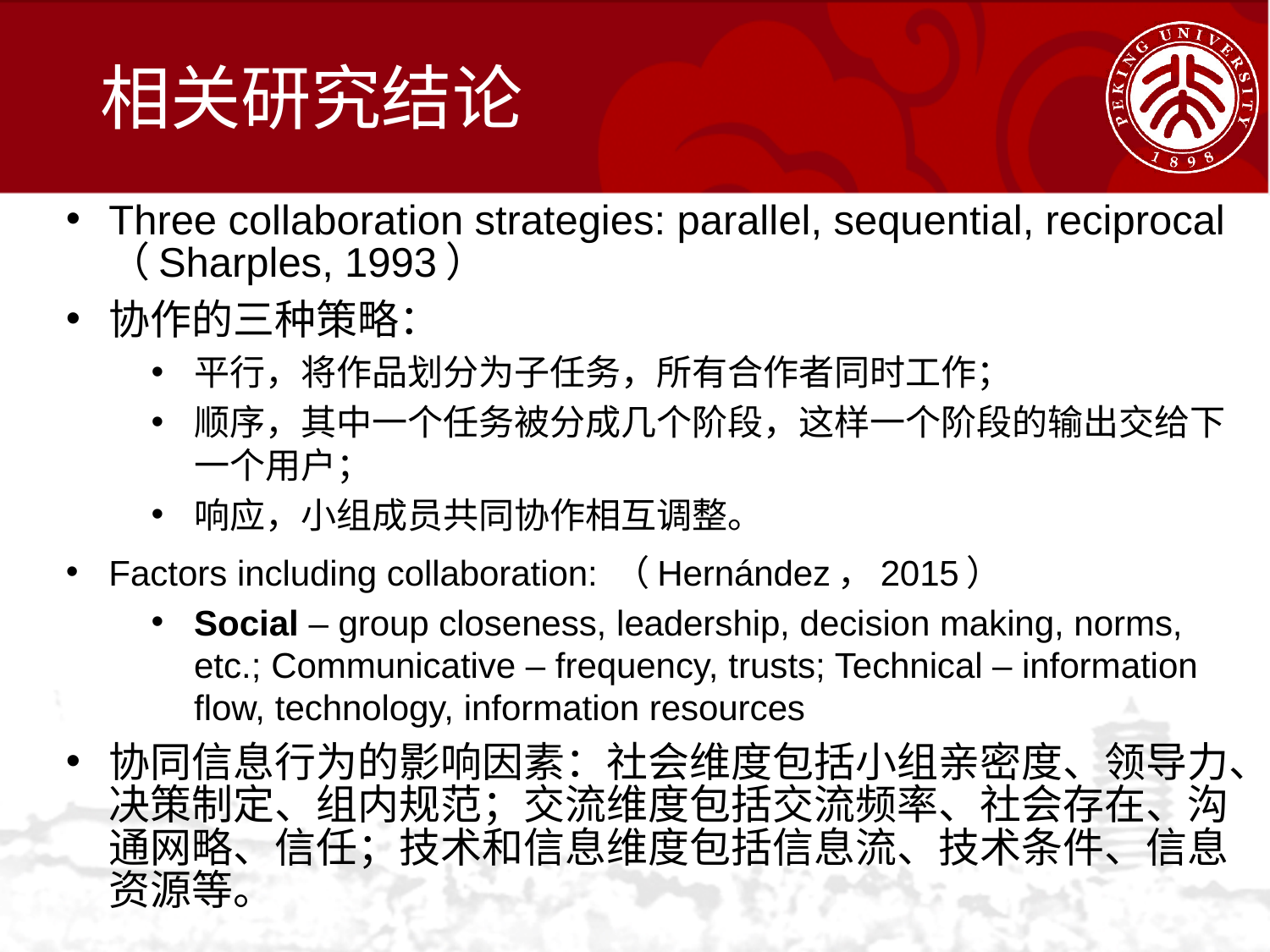

# 相关研究结论
Three collaboration strategies: parallel, sequential, reciprocal （Sharples, 1993）
协作的三种策略：
平行，将作品划分为子任务，所有合作者同时工作；
顺序，其中一个任务被分成几个阶段，这样一个阶段的输出交给下一个用户；
响应，小组成员共同协作相互调整。
Factors including collaboration: （Hernández，2015）
Social – group closeness, leadership, decision making, norms, etc.; Communicative – frequency, trusts; Technical – information flow, technology, information resources
协同信息行为的影响因素：社会维度包括小组亲密度、领导力、决策制定、组内规范；交流维度包括交流频率、社会存在、沟通网略、信任；技术和信息维度包括信息流、技术条件、信息资源等。